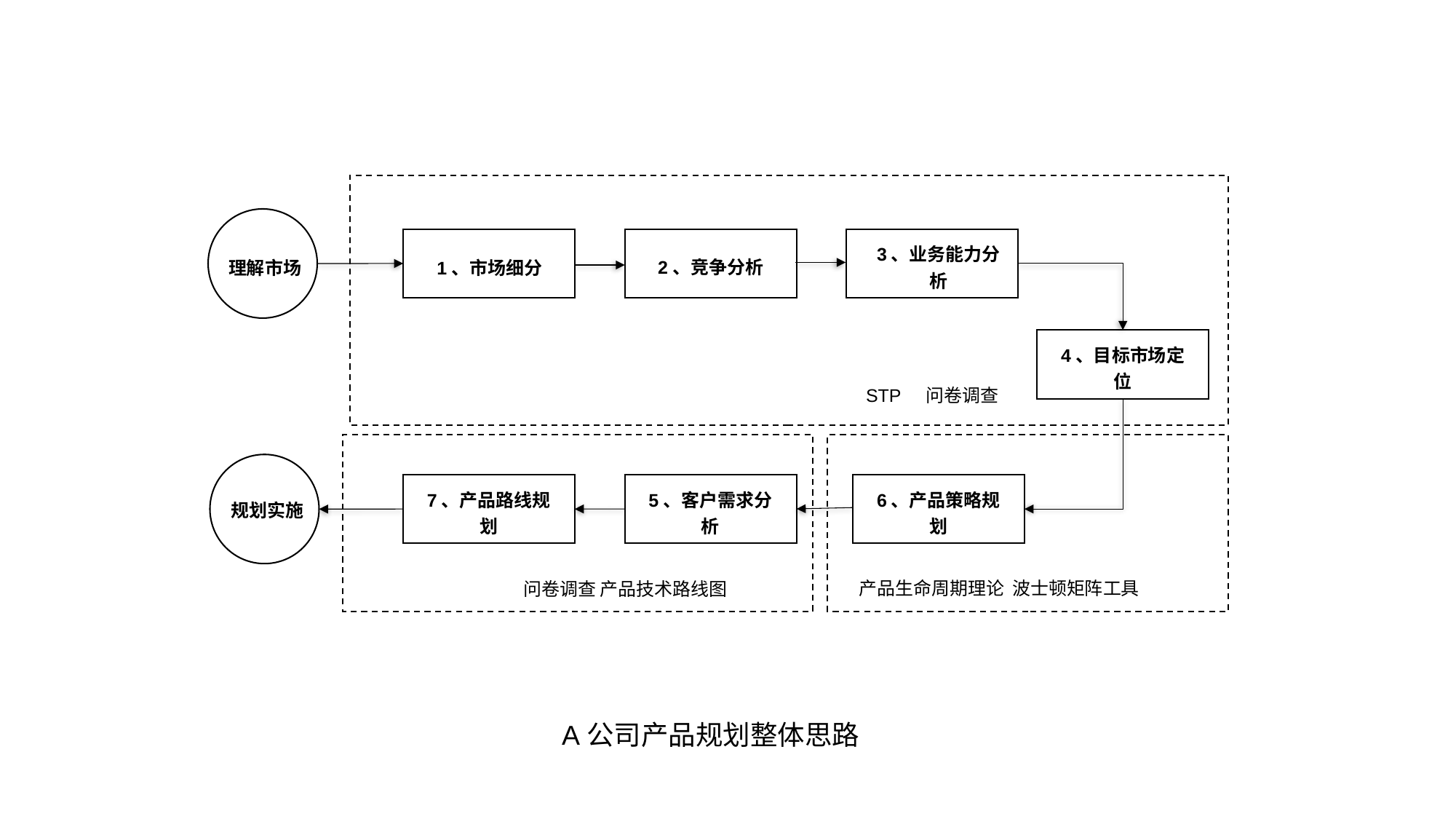

2、竞争分析
3、业务能力分析
理解市场
1、市场细分

4、目标市场定位
STP    问卷调查

5、客户需求分析

6、产品策略规划
规划实施
7、产品路线规划
问卷调查 产品技术路线图
产品生命周期理论  波士顿矩阵工具
A公司产品规划整体思路